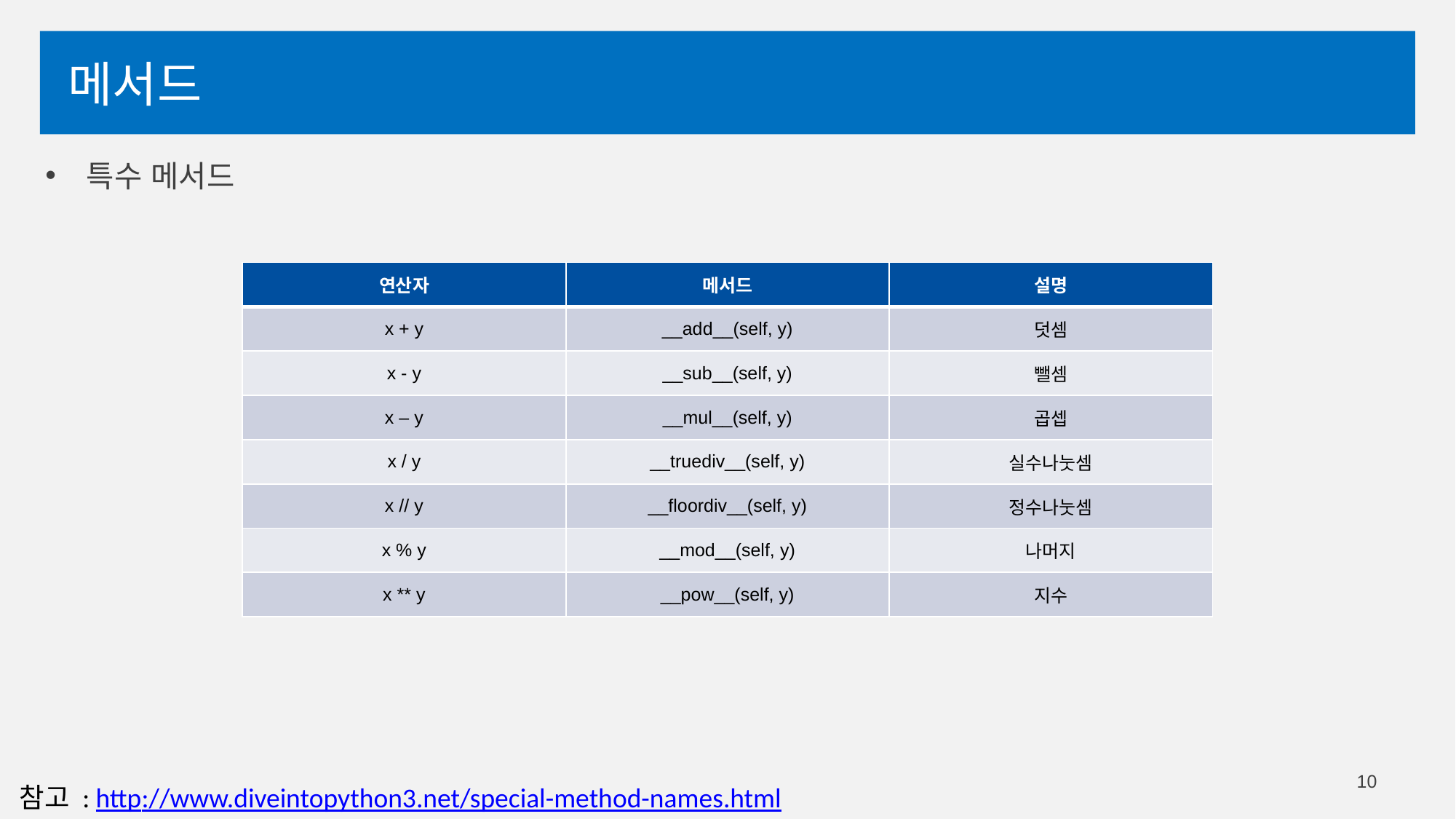

# 메서드
특수 메서드
| 연산자 | 메서드 | 설명 |
| --- | --- | --- |
| x + y | \_\_add\_\_(self, y) | 덧셈 |
| x - y | \_\_sub\_\_(self, y) | 뺄셈 |
| x – y | \_\_mul\_\_(self, y) | 곱셉 |
| x / y | \_\_truediv\_\_(self, y) | 실수나눗셈 |
| x // y | \_\_floordiv\_\_(self, y) | 정수나눗셈 |
| x % y | \_\_mod\_\_(self, y) | 나머지 |
| x \*\* y | \_\_pow\_\_(self, y) | 지수 |
10
참고 : http://www.diveintopython3.net/special-method-names.html